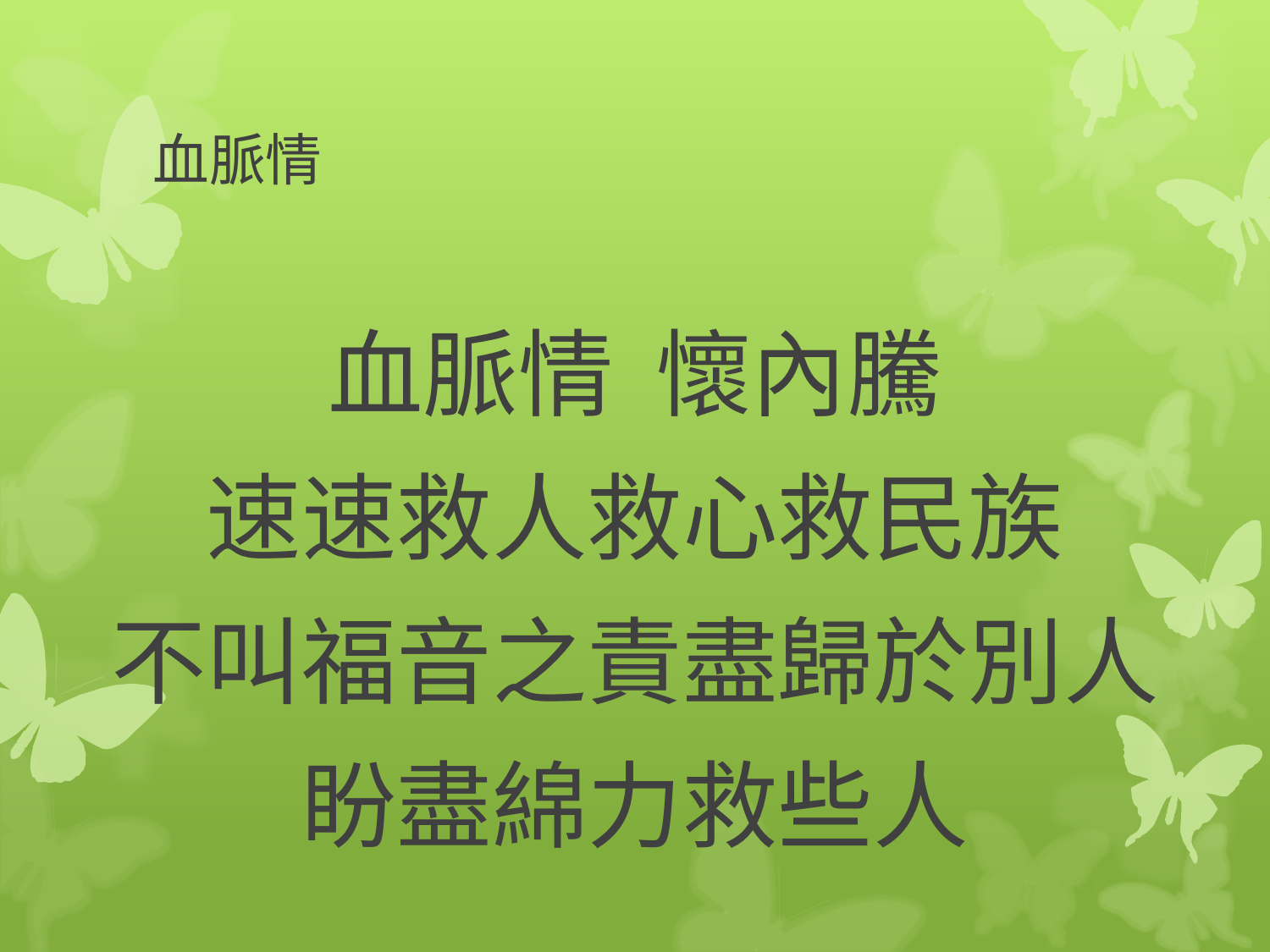

# 血脈情
血脈情  懷內騰
速速救人救心救民族
不叫福音之責盡歸於別人
盼盡綿力救些人